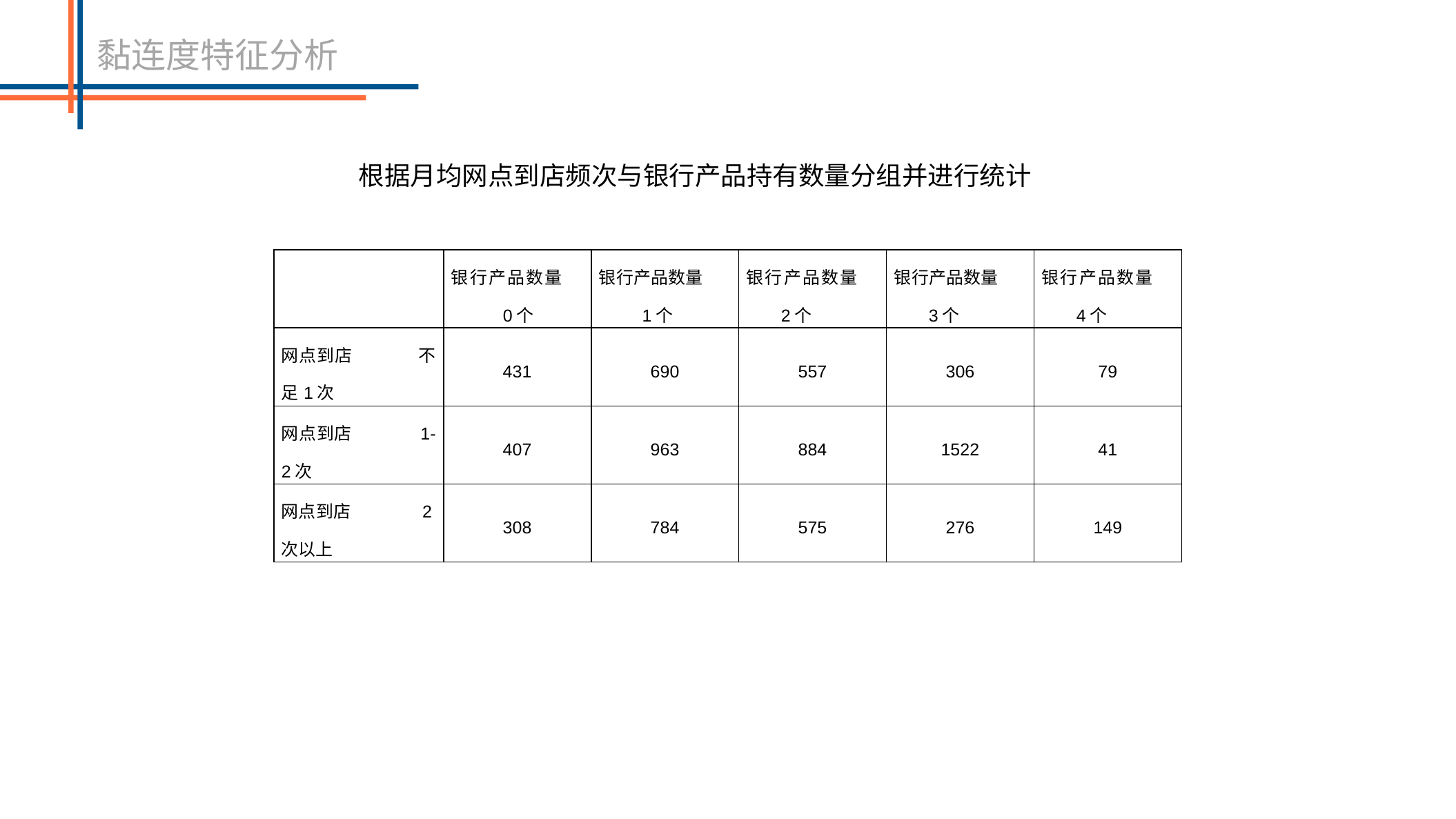

黏连度特征分析

根据月均网点到店频次与银行产品持有数量分组并进行统计
|  | 银行产品数量 0个 | 银行产品数量 1个 | 银行产品数量 2个 | 银行产品数量 3个 | 银行产品数量 4个 |
| --- | --- | --- | --- | --- | --- |
| 网点到店 不足1次 | 431 | 690 | 557 | 306 | 79 |
| 网点到店 1-2次 | 407 | 963 | 884 | 1522 | 41 |
| 网点到店 2次以上 | 308 | 784 | 575 | 276 | 149 |